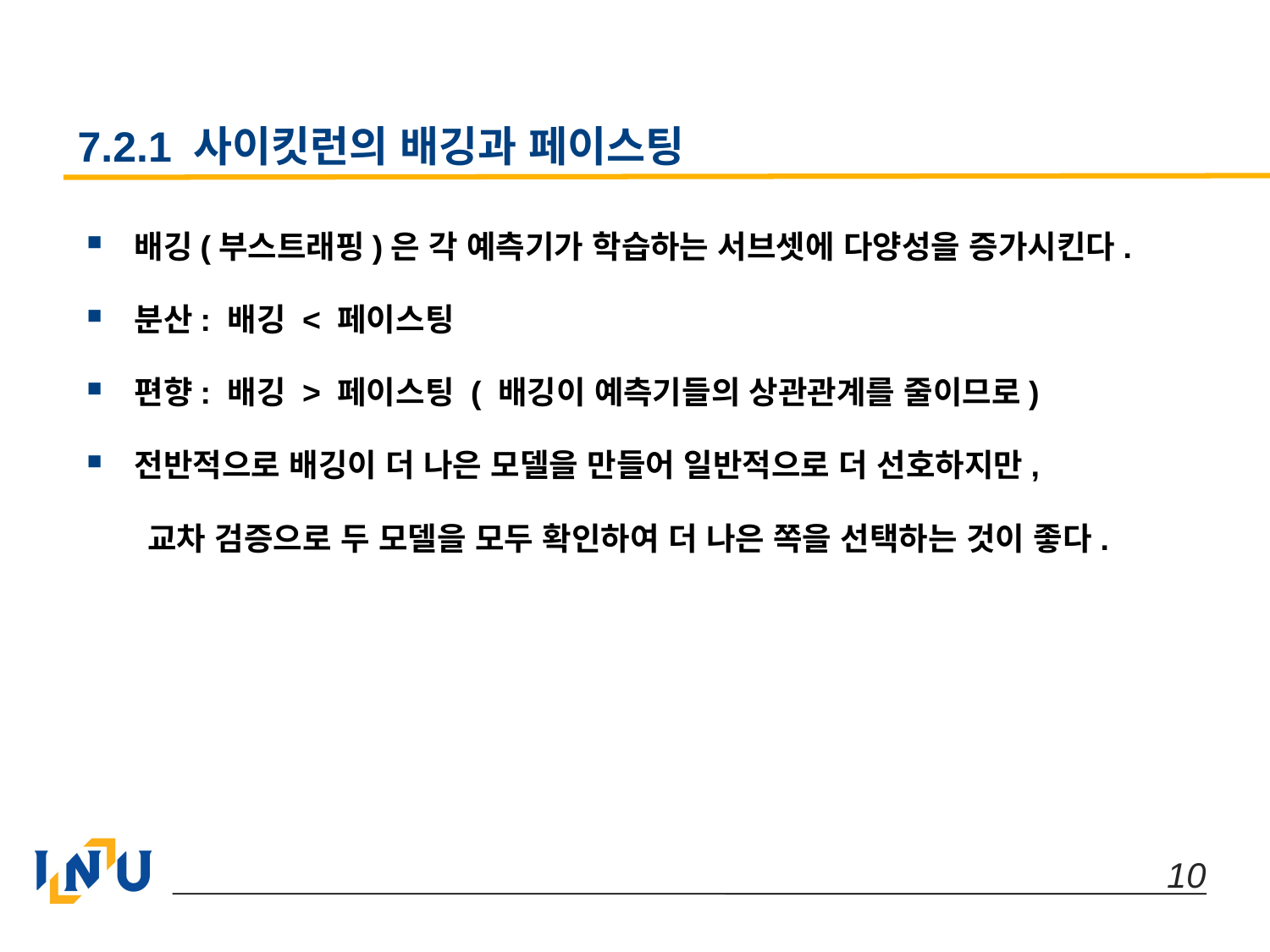

# 7.2.1 사이킷런의 배깅과 페이스팅
배깅(부스트래핑)은 각 예측기가 학습하는 서브셋에 다양성을 증가시킨다.
분산: 배깅 < 페이스팅
편향: 배깅 > 페이스팅 ( 배깅이 예측기들의 상관관계를 줄이므로)
전반적으로 배깅이 더 나은 모델을 만들어 일반적으로 더 선호하지만,
      교차 검증으로 두 모델을 모두 확인하여 더 나은 쪽을 선택하는 것이 좋다.
 10